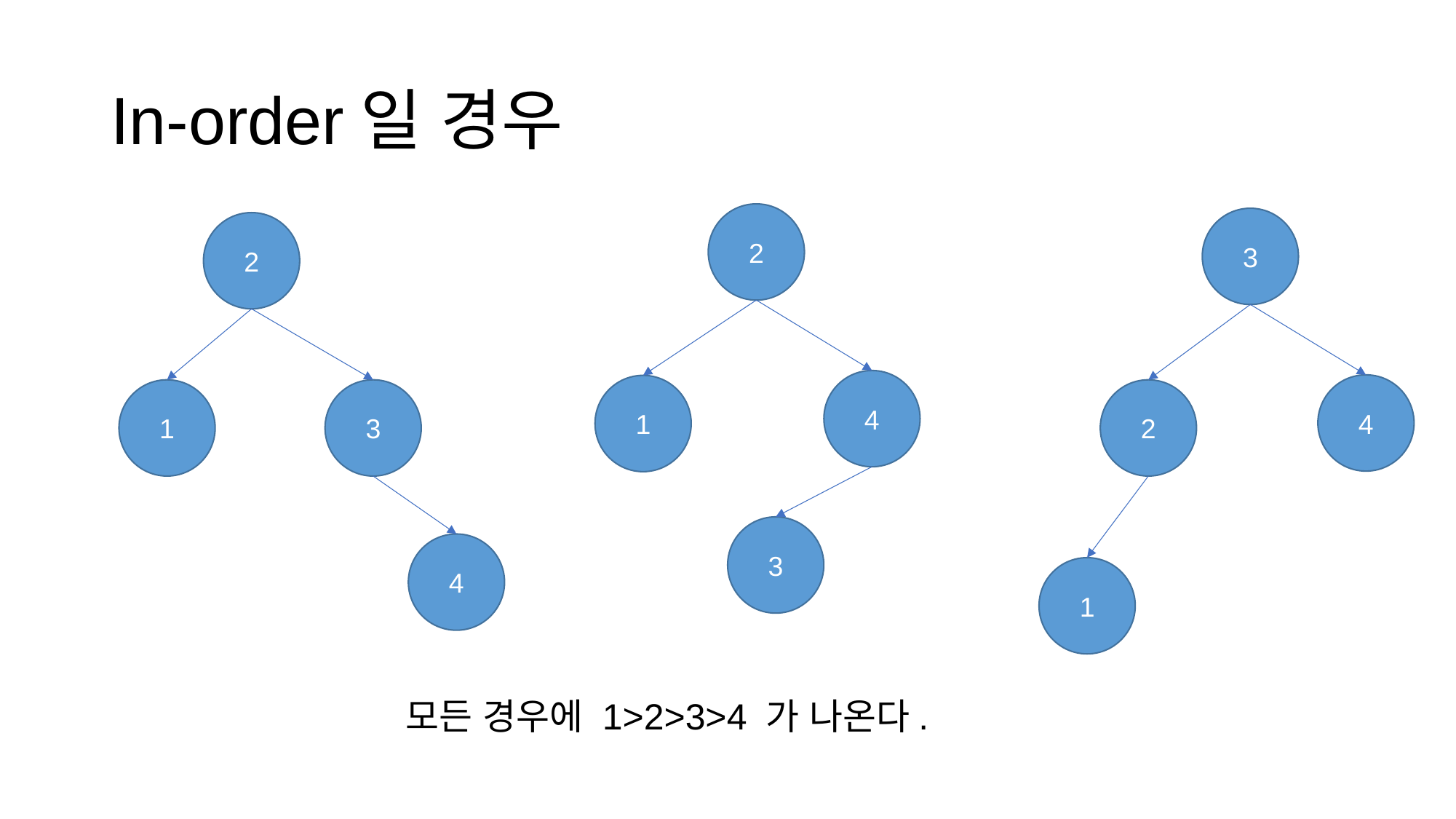

# In-order일 경우
2
3
2
4
4
1
1
3
2
3
4
1
모든 경우에 1>2>3>4 가 나온다.